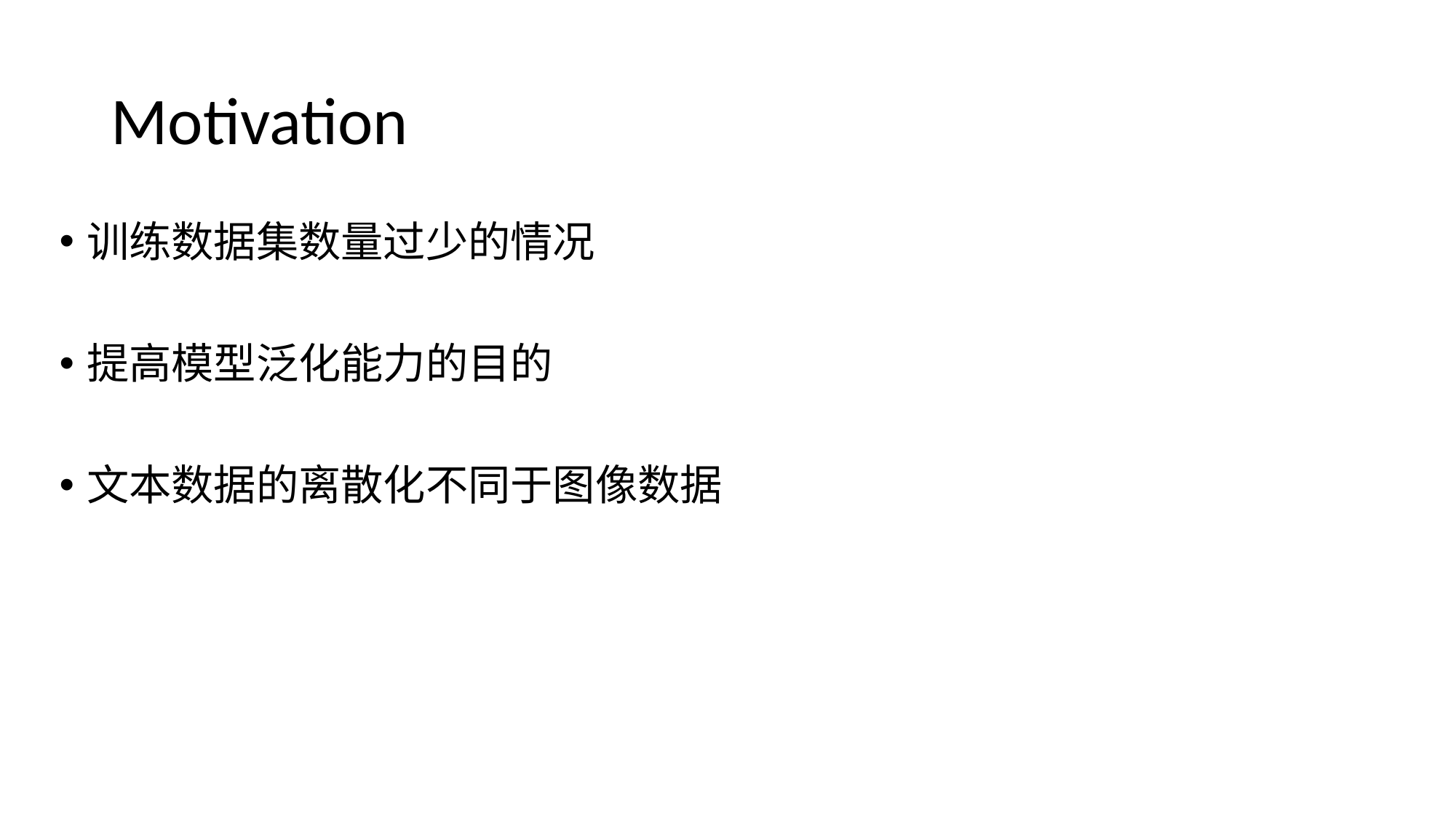

# Motivation
训练数据集数量过少的情况

提高模型泛化能力的目的

文本数据的离散化不同于图像数据